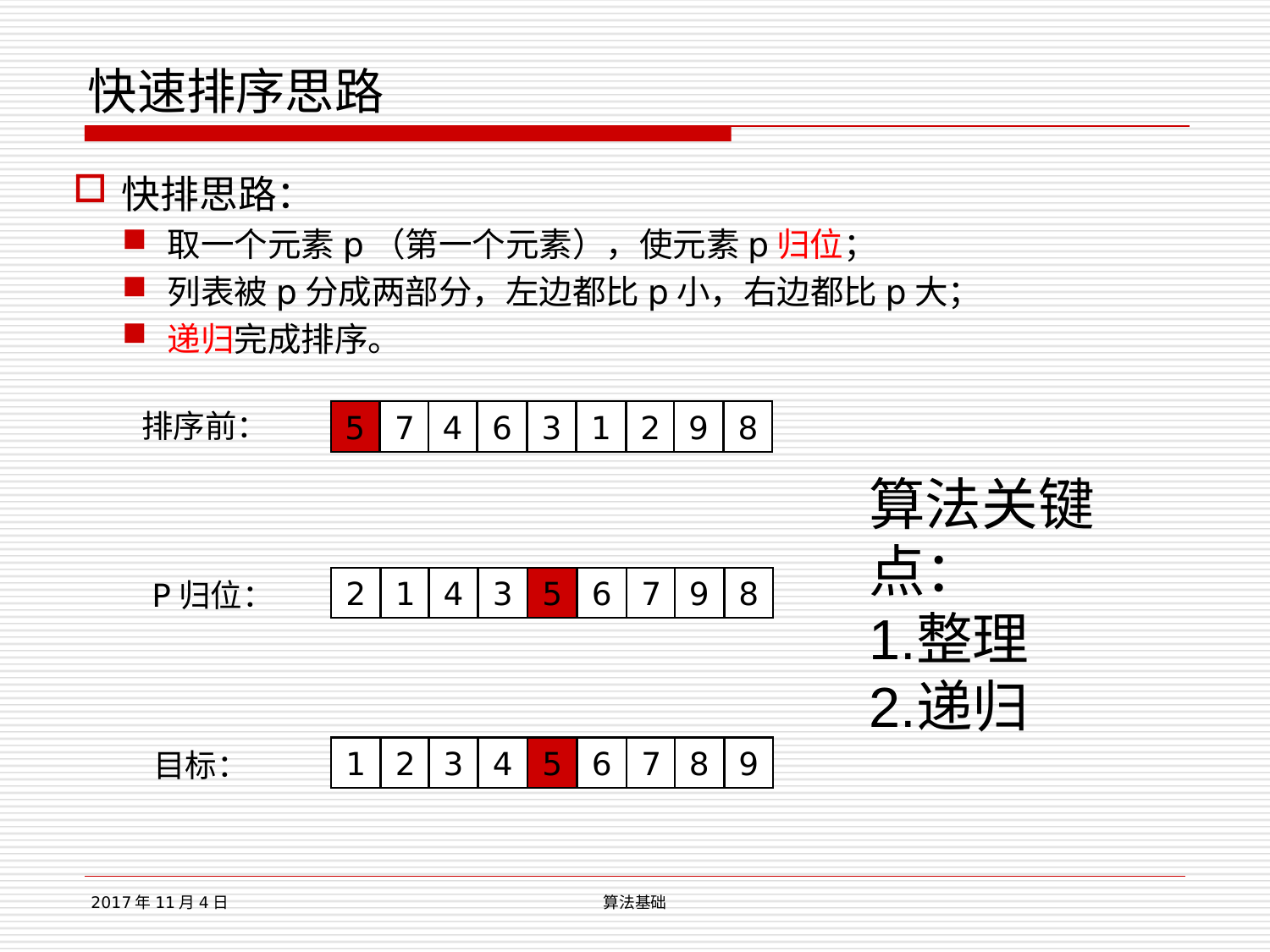

# 快速排序思路
快排思路：
取一个元素p（第一个元素），使元素p归位；
列表被p分成两部分，左边都比p小，右边都比p大；
递归完成排序。
排序前：
5

7

4

6

3

1

2

9

8

算法关键点：
整理
递归
2

1

4

3

5

6

7

9

8

P归位：
1

2

3

4

5

6

7

8

9

目标：
2017年11月4日
算法基础
28